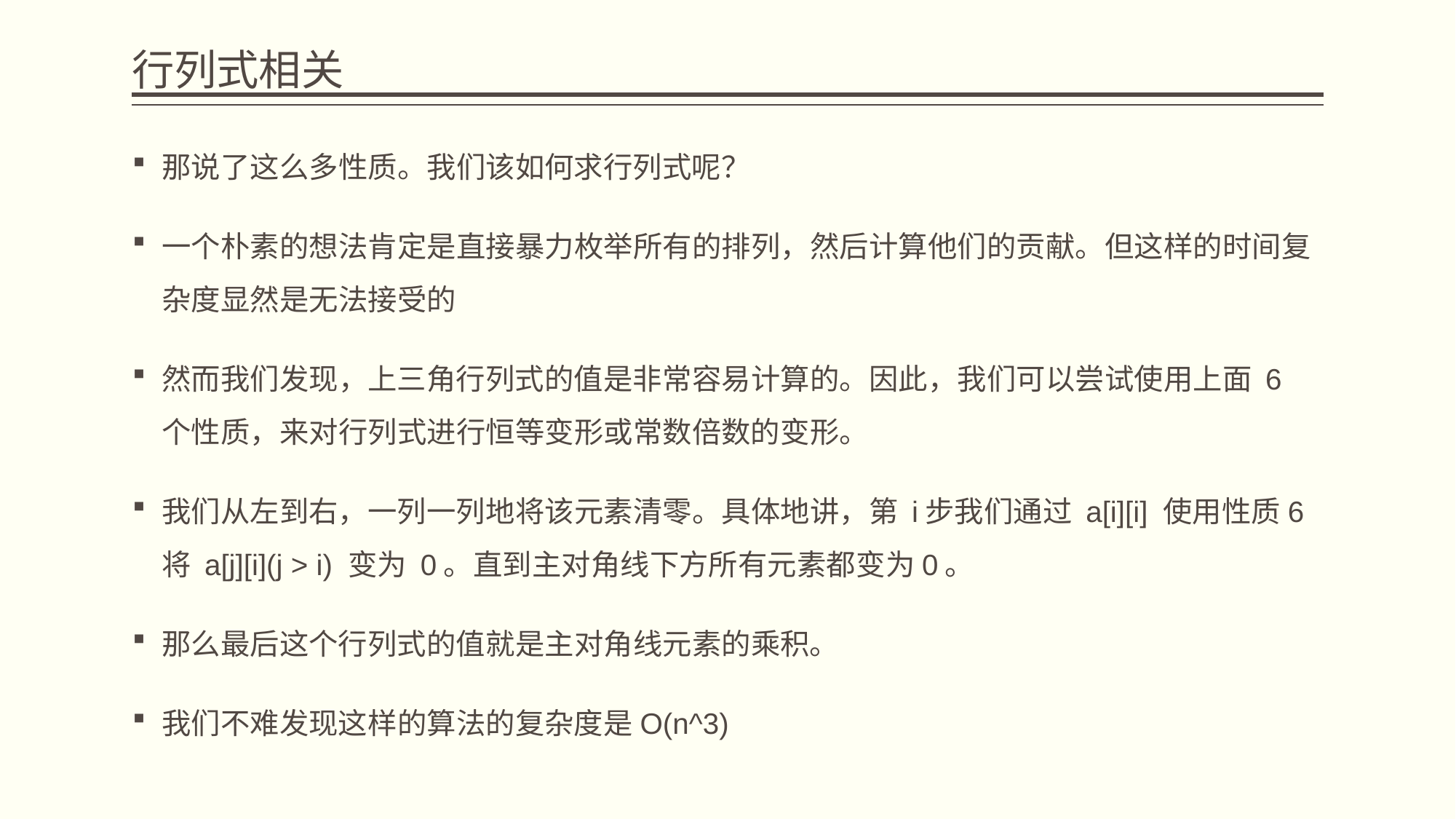

# 行列式相关
那说了这么多性质。我们该如何求行列式呢？
一个朴素的想法肯定是直接暴力枚举所有的排列，然后计算他们的贡献。但这样的时间复杂度显然是无法接受的
然而我们发现，上三角行列式的值是非常容易计算的。因此，我们可以尝试使用上面 6 个性质，来对行列式进行恒等变形或常数倍数的变形。
我们从左到右，一列一列地将该元素清零。具体地讲，第 i步我们通过 a[i][i] 使用性质6将 a[j][i](j > i) 变为 0。直到主对角线下方所有元素都变为0。
那么最后这个行列式的值就是主对角线元素的乘积。
我们不难发现这样的算法的复杂度是O(n^3)